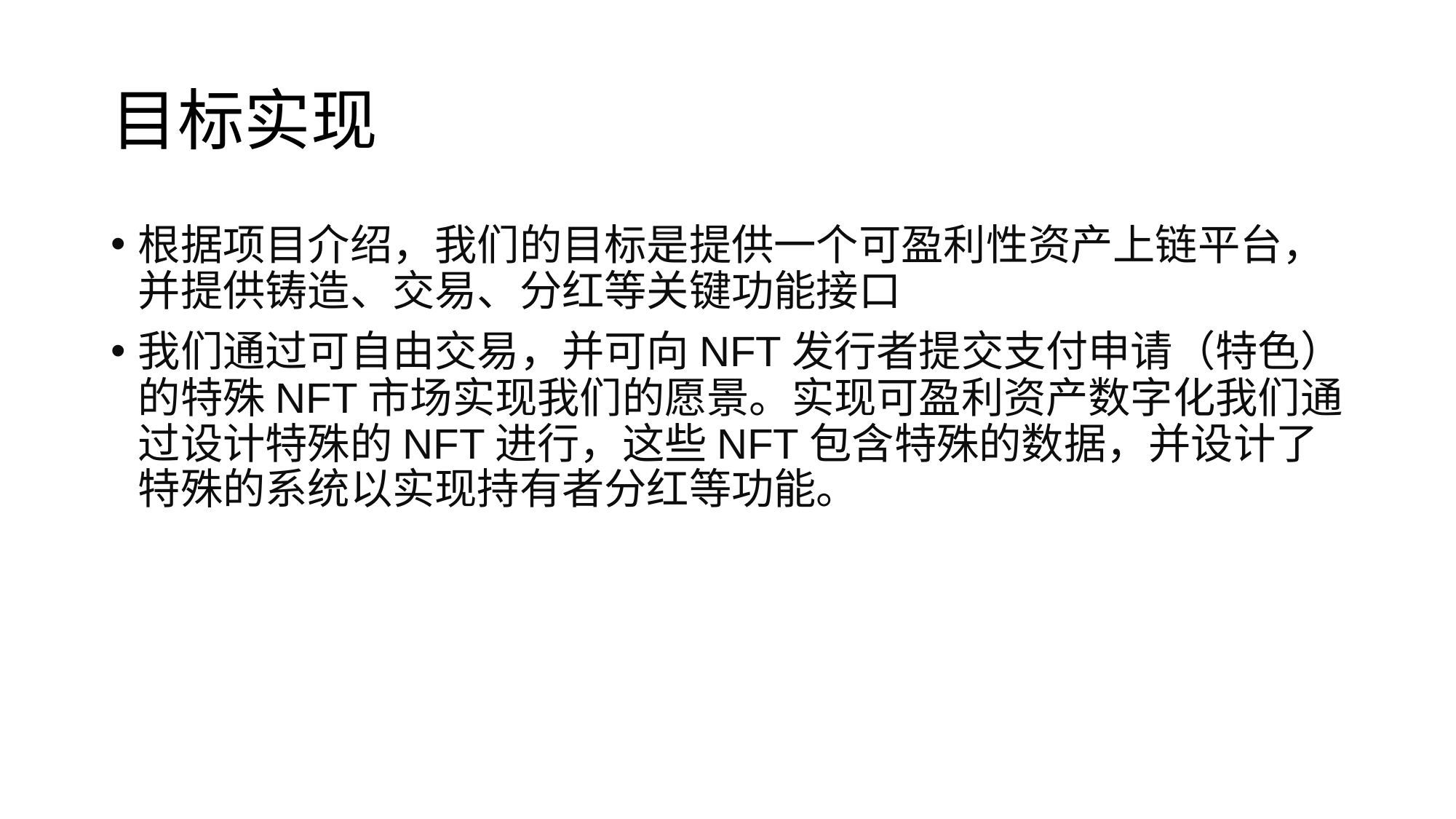

# 目标实现
根据项目介绍，我们的目标是提供一个可盈利性资产上链平台，并提供铸造、交易、分红等关键功能接口
我们通过可自由交易，并可向NFT发行者提交支付申请（特色）的特殊NFT市场实现我们的愿景。实现可盈利资产数字化我们通过设计特殊的NFT进行，这些NFT包含特殊的数据，并设计了特殊的系统以实现持有者分红等功能。